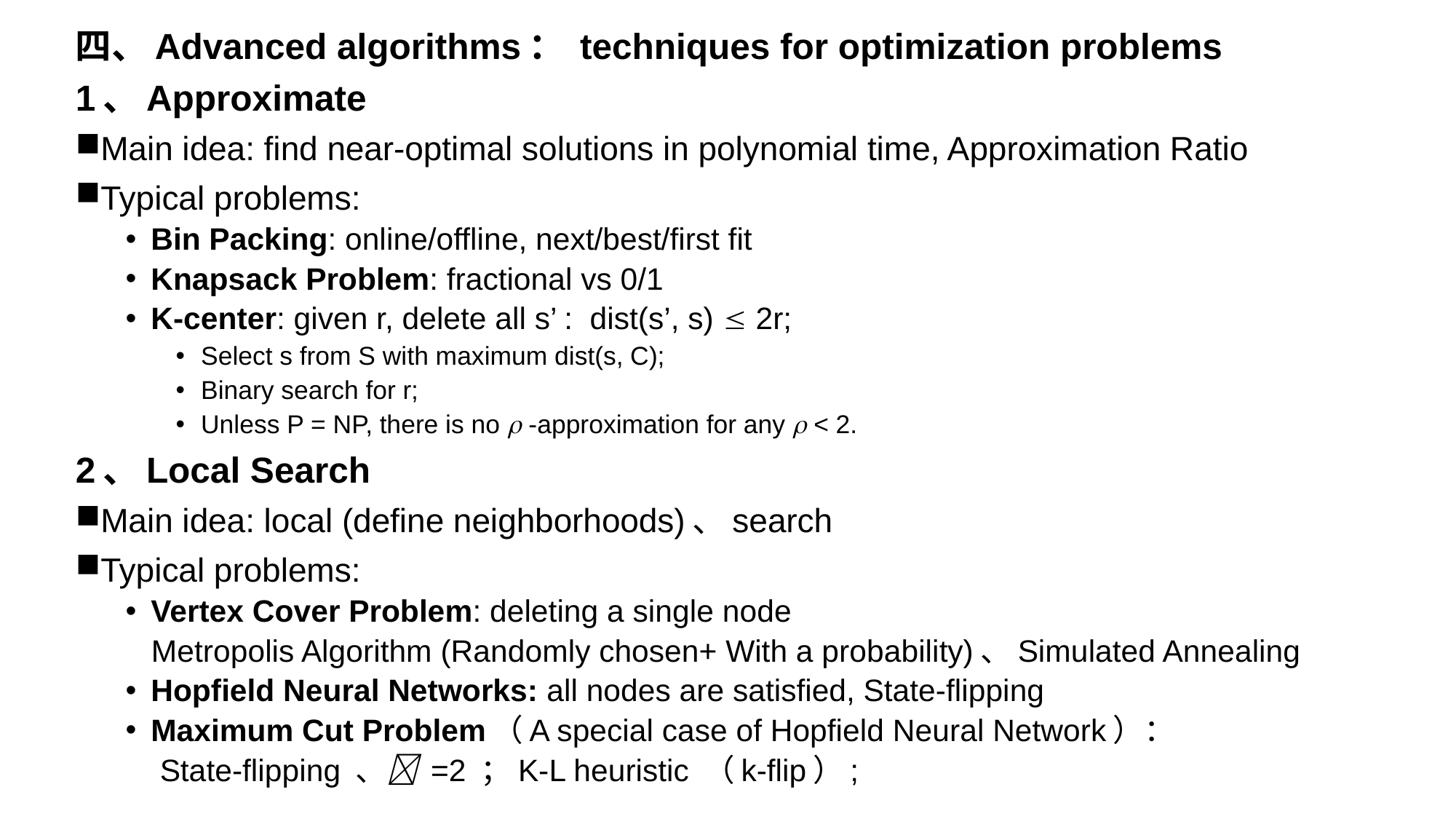

四、Advanced algorithms： techniques for optimization problems
1、Approximate
Main idea: find near-optimal solutions in polynomial time, Approximation Ratio
Typical problems:
Bin Packing: online/offline, next/best/first fit
Knapsack Problem: fractional vs 0/1
K-center: given r, delete all s’ :  dist(s’, s) ≤ 2r;
Select s from S with maximum dist(s, C);
Binary search for r;
Unless P = NP, there is no ρ -approximation for any ρ < 2.
2、Local Search
Main idea: local (define neighborhoods)、search
Typical problems:
Vertex Cover Problem: deleting a single node
   Metropolis Algorithm (Randomly chosen+ With a probability)、Simulated Annealing
Hopfield Neural Networks: all nodes are satisfied, State-flipping
Maximum Cut Problem（A special case of Hopfield Neural Network）：
    State-flipping 、ρ =2 ；K-L heuristic （k-flip）;